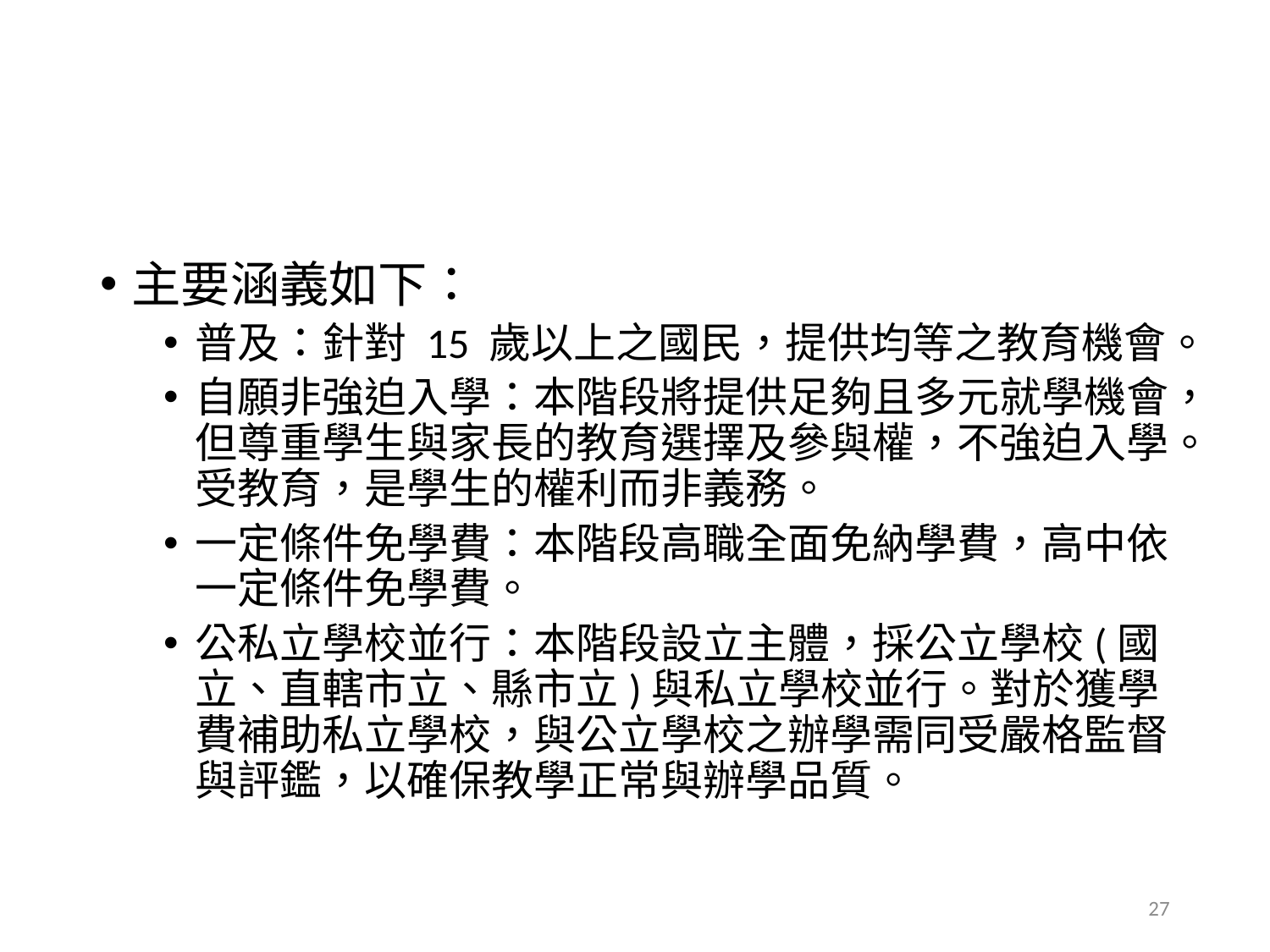

#
主要涵義如下：
普及：針對 15 歲以上之國民，提供均等之教育機會。
自願非強迫入學：本階段將提供足夠且多元就學機會，但尊重學生與家長的教育選擇及參與權，不強迫入學。受教育，是學生的權利而非義務。
一定條件免學費：本階段高職全面免納學費，高中依一定條件免學費。
公私立學校並行：本階段設立主體，採公立學校(國立、直轄市立、縣市立)與私立學校並行。對於獲學費補助私立學校，與公立學校之辦學需同受嚴格監督與評鑑，以確保教學正常與辦學品質。

27